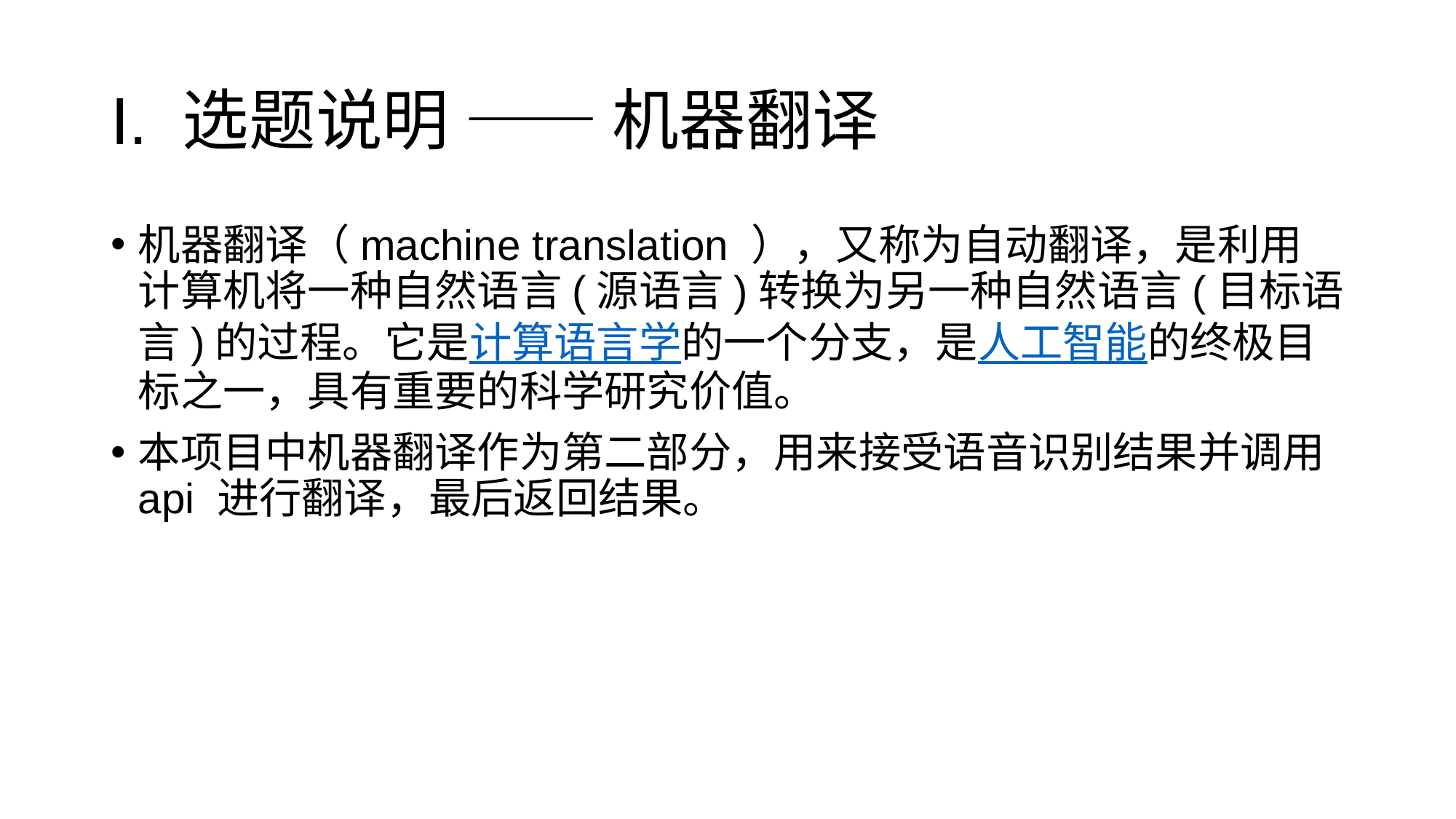

# I. 选题说明 —— 机器翻译
机器翻译（machine translation ），又称为自动翻译，是利用计算机将一种自然语言(源语言)转换为另一种自然语言(目标语言)的过程。它是计算语言学的一个分支，是人工智能的终极目标之一，具有重要的科学研究价值。
本项目中机器翻译作为第二部分，用来接受语音识别结果并调用api 进行翻译，最后返回结果。